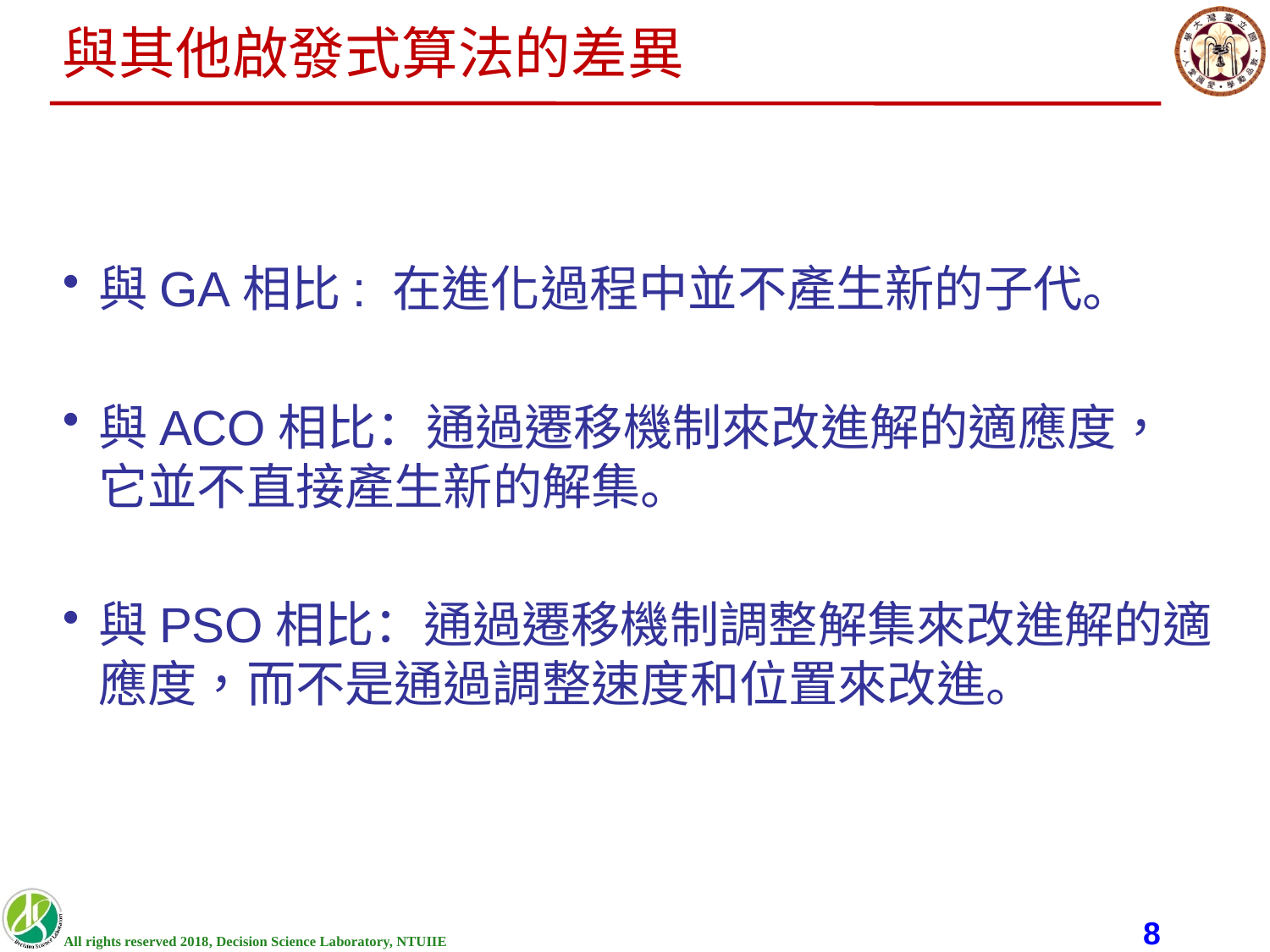

# 與其他啟發式算法的差異

與GA相比: 在進化過程中並不產生新的子代。

與ACO相比：通過遷移機制來改進解的適應度，它並不直接產生新的解集。

與PSO相比：通過遷移機制調整解集來改進解的適應度，而不是通過調整速度和位置來改進。